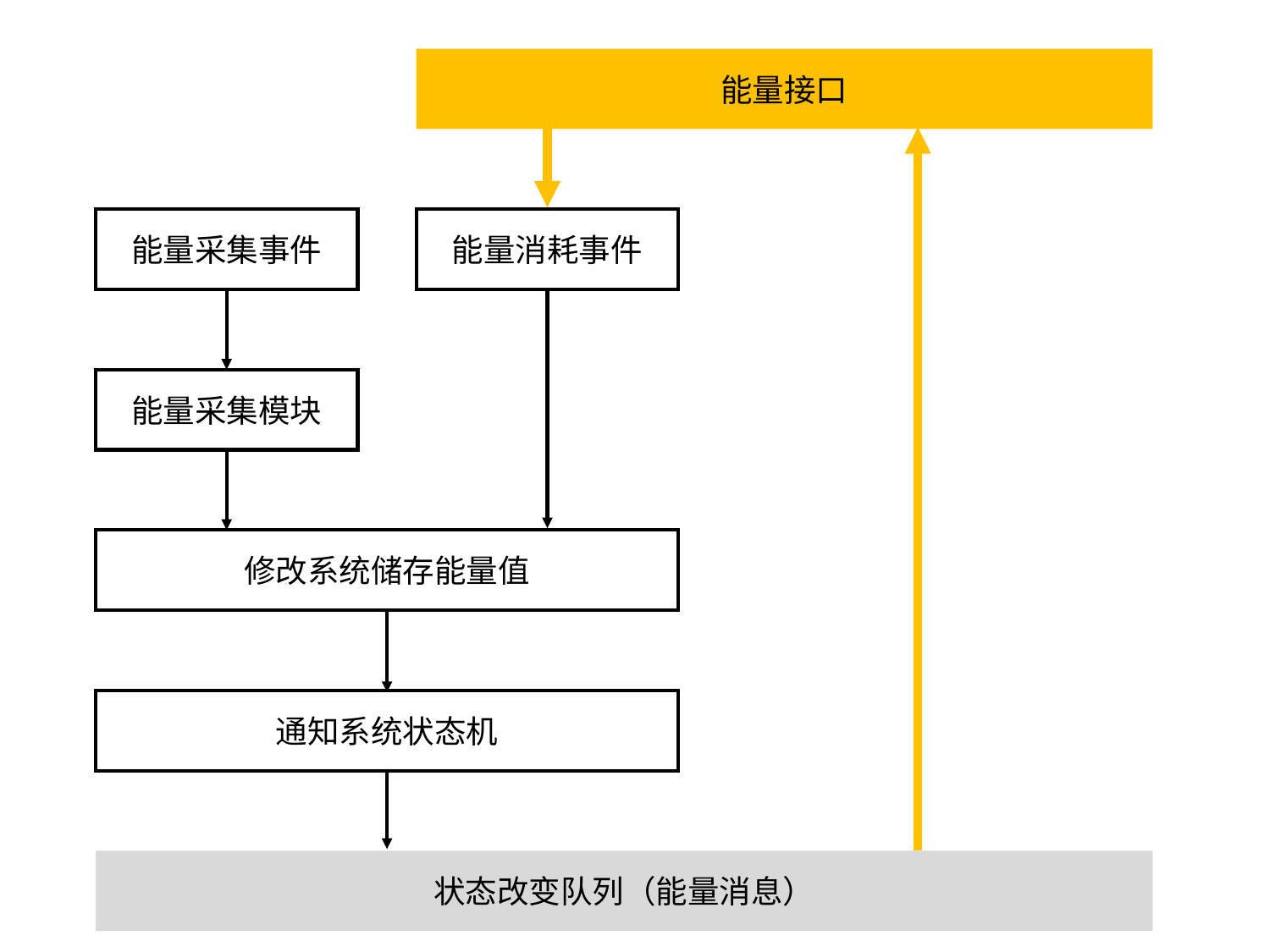

能量接口
能量采集事件
能量消耗事件
能量采集模块
修改系统储存能量值
通知系统状态机
状态改变队列（能量消息）